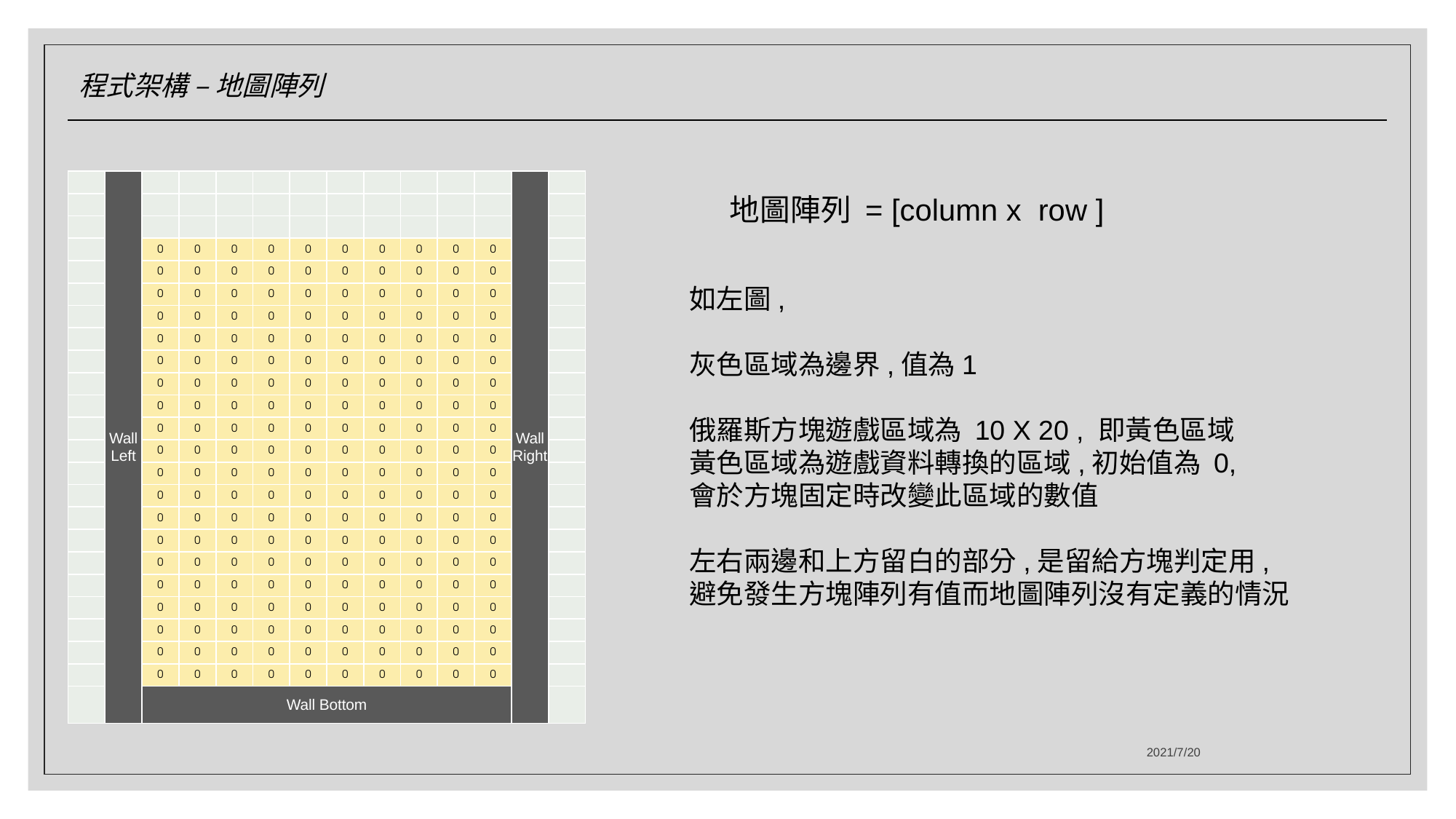

程式架構 – 地圖陣列
|  | Wall Left |  |  |  |  |  |  |  |  |  |  | Wall Right |  |
| --- | --- | --- | --- | --- | --- | --- | --- | --- | --- | --- | --- | --- | --- |
|  |  |  |  |  |  |  |  |  |  |  |  |  |  |
|  |  |  |  |  |  |  |  |  |  |  |  |  |  |
|  |  | 0 | 0 | 0 | 0 | 0 | 0 | 0 | 0 | 0 | 0 |  |  |
|  |  | 0 | 0 | 0 | 0 | 0 | 0 | 0 | 0 | 0 | 0 |  |  |
|  |  | 0 | 0 | 0 | 0 | 0 | 0 | 0 | 0 | 0 | 0 |  |  |
|  |  | 0 | 0 | 0 | 0 | 0 | 0 | 0 | 0 | 0 | 0 |  |  |
|  |  | 0 | 0 | 0 | 0 | 0 | 0 | 0 | 0 | 0 | 0 |  |  |
|  |  | 0 | 0 | 0 | 0 | 0 | 0 | 0 | 0 | 0 | 0 |  |  |
|  |  | 0 | 0 | 0 | 0 | 0 | 0 | 0 | 0 | 0 | 0 |  |  |
|  |  | 0 | 0 | 0 | 0 | 0 | 0 | 0 | 0 | 0 | 0 |  |  |
|  |  | 0 | 0 | 0 | 0 | 0 | 0 | 0 | 0 | 0 | 0 |  |  |
|  |  | 0 | 0 | 0 | 0 | 0 | 0 | 0 | 0 | 0 | 0 |  |  |
|  |  | 0 | 0 | 0 | 0 | 0 | 0 | 0 | 0 | 0 | 0 |  |  |
|  |  | 0 | 0 | 0 | 0 | 0 | 0 | 0 | 0 | 0 | 0 |  |  |
|  |  | 0 | 0 | 0 | 0 | 0 | 0 | 0 | 0 | 0 | 0 |  |  |
|  |  | 0 | 0 | 0 | 0 | 0 | 0 | 0 | 0 | 0 | 0 |  |  |
|  |  | 0 | 0 | 0 | 0 | 0 | 0 | 0 | 0 | 0 | 0 |  |  |
|  |  | 0 | 0 | 0 | 0 | 0 | 0 | 0 | 0 | 0 | 0 |  |  |
|  |  | 0 | 0 | 0 | 0 | 0 | 0 | 0 | 0 | 0 | 0 |  |  |
|  |  | 0 | 0 | 0 | 0 | 0 | 0 | 0 | 0 | 0 | 0 |  |  |
|  |  | 0 | 0 | 0 | 0 | 0 | 0 | 0 | 0 | 0 | 0 |  |  |
|  |  | 0 | 0 | 0 | 0 | 0 | 0 | 0 | 0 | 0 | 0 |  |  |
|  |  | Wall Bottom |  |  |  |  |  |  |  |  |  |  |  |
地圖陣列 = [column x  row ]
如左圖,

灰色區域為邊界,值為1

俄羅斯方塊遊戲區域為 10 X 20 , 即黃色區域
黃色區域為遊戲資料轉換的區域,初始值為 0,
會於方塊固定時改變此區域的數值

左右兩邊和上方留白的部分,是留給方塊判定用,
避免發生方塊陣列有值而地圖陣列沒有定義的情況

2021/7/20